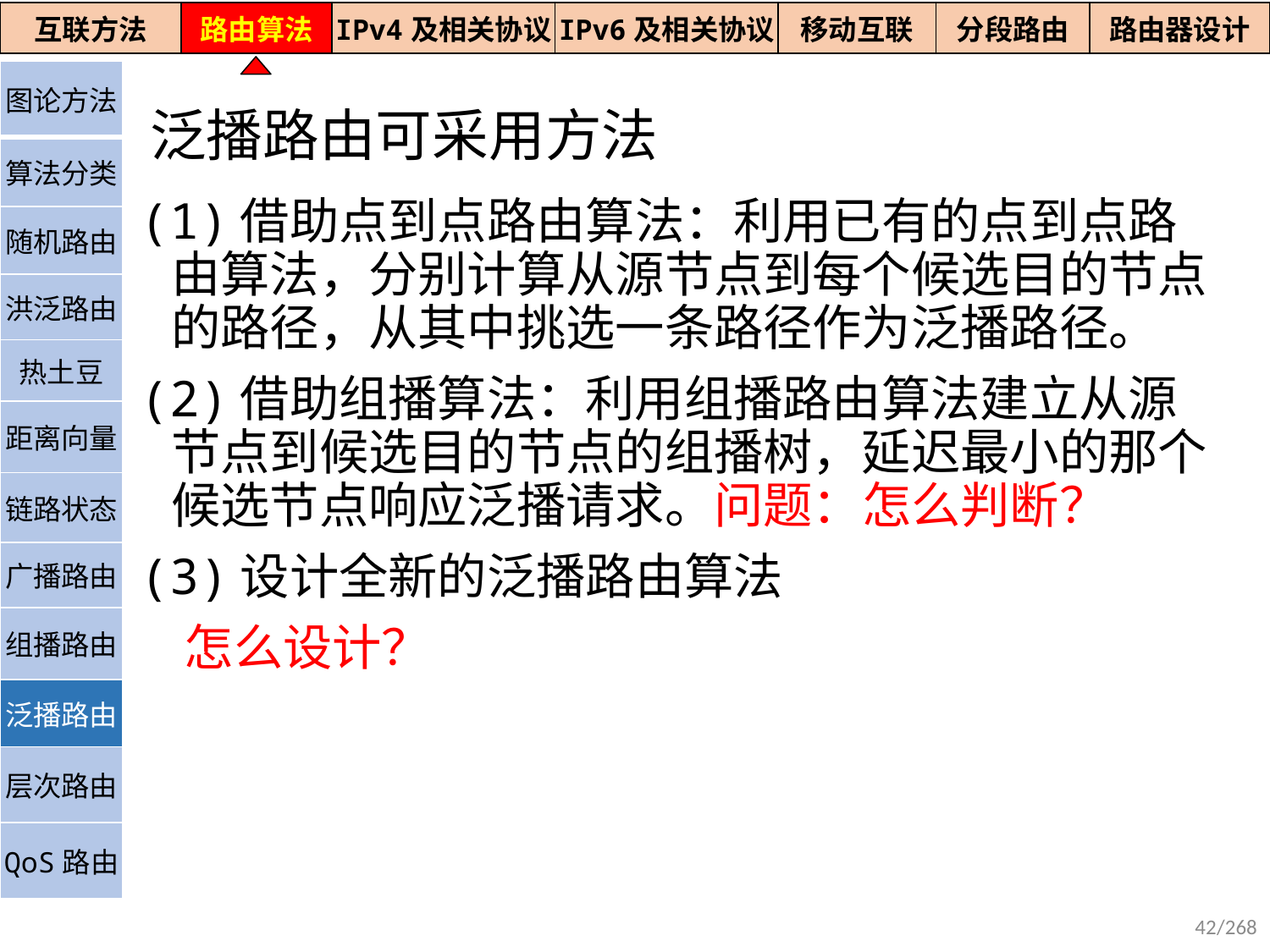

| 互联方法 | 路由算法 | IPv4及相关协议 | IPv6及相关协议 | 移动互联 | 分段路由 | 路由器设计 |
| --- | --- | --- | --- | --- | --- | --- |

# 泛播路由可采用方法
| 图论方法 |
| --- |
| 算法分类 |
| 随机路由 |
| 洪泛路由 |
| 热土豆 |
| 距离向量 |
| 链路状态 |
| 广播路由 |
| 组播路由 |
| 泛播路由 |
| 层次路由 |
| QoS路由 |
(1)借助点到点路由算法：利用已有的点到点路由算法，分别计算从源节点到每个候选目的节点的路径，从其中挑选一条路径作为泛播路径。
(2)借助组播算法：利用组播路由算法建立从源节点到候选目的节点的组播树，延迟最小的那个候选节点响应泛播请求。问题：怎么判断？
(3)设计全新的泛播路由算法
   怎么设计？
42/268